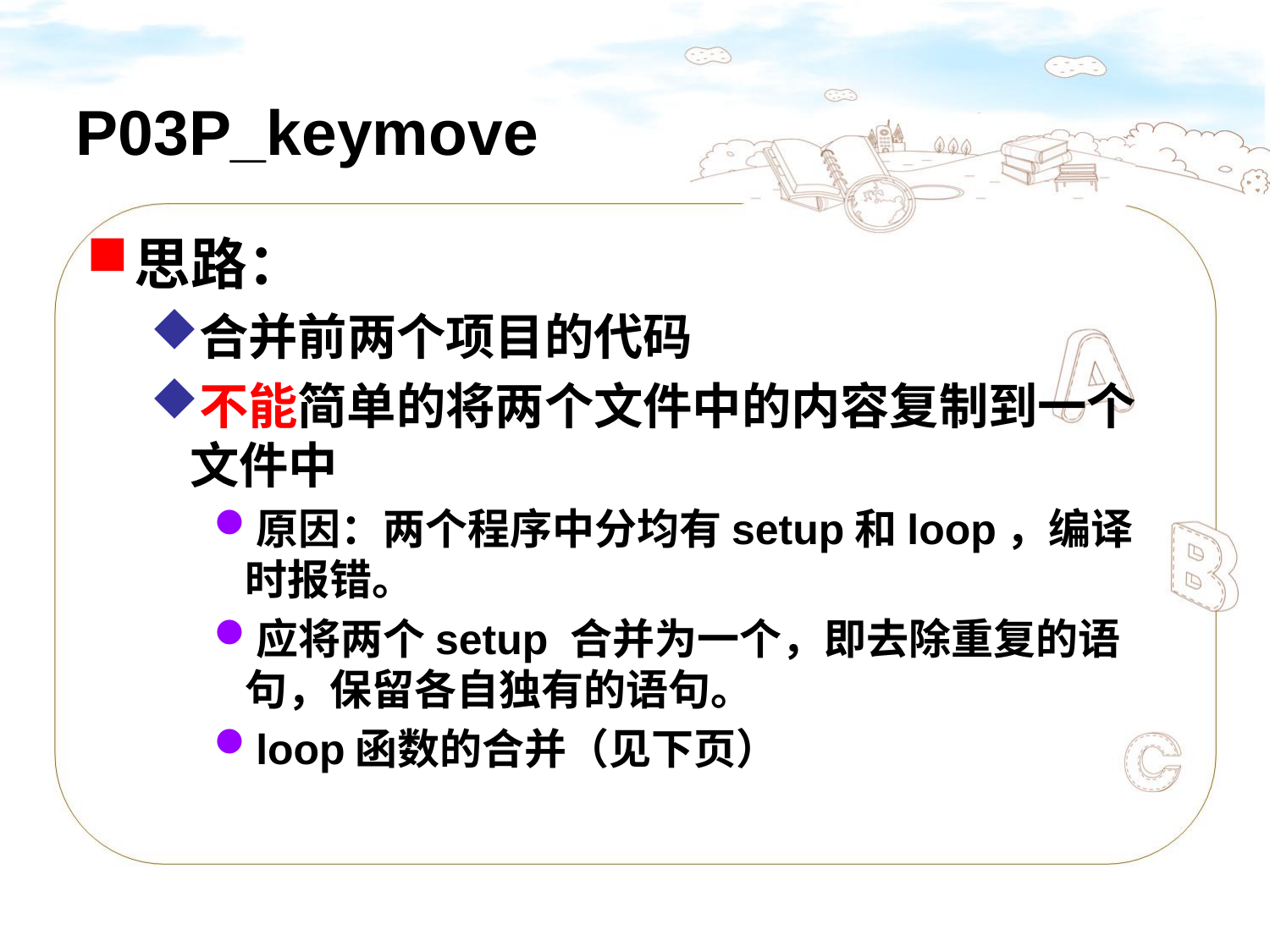

# P03P_keymove
思路：
合并前两个项目的代码
不能简单的将两个文件中的内容复制到一个文件中
原因：两个程序中分均有setup和loop，编译时报错。
应将两个setup 合并为一个，即去除重复的语句，保留各自独有的语句。
loop函数的合并（见下页）